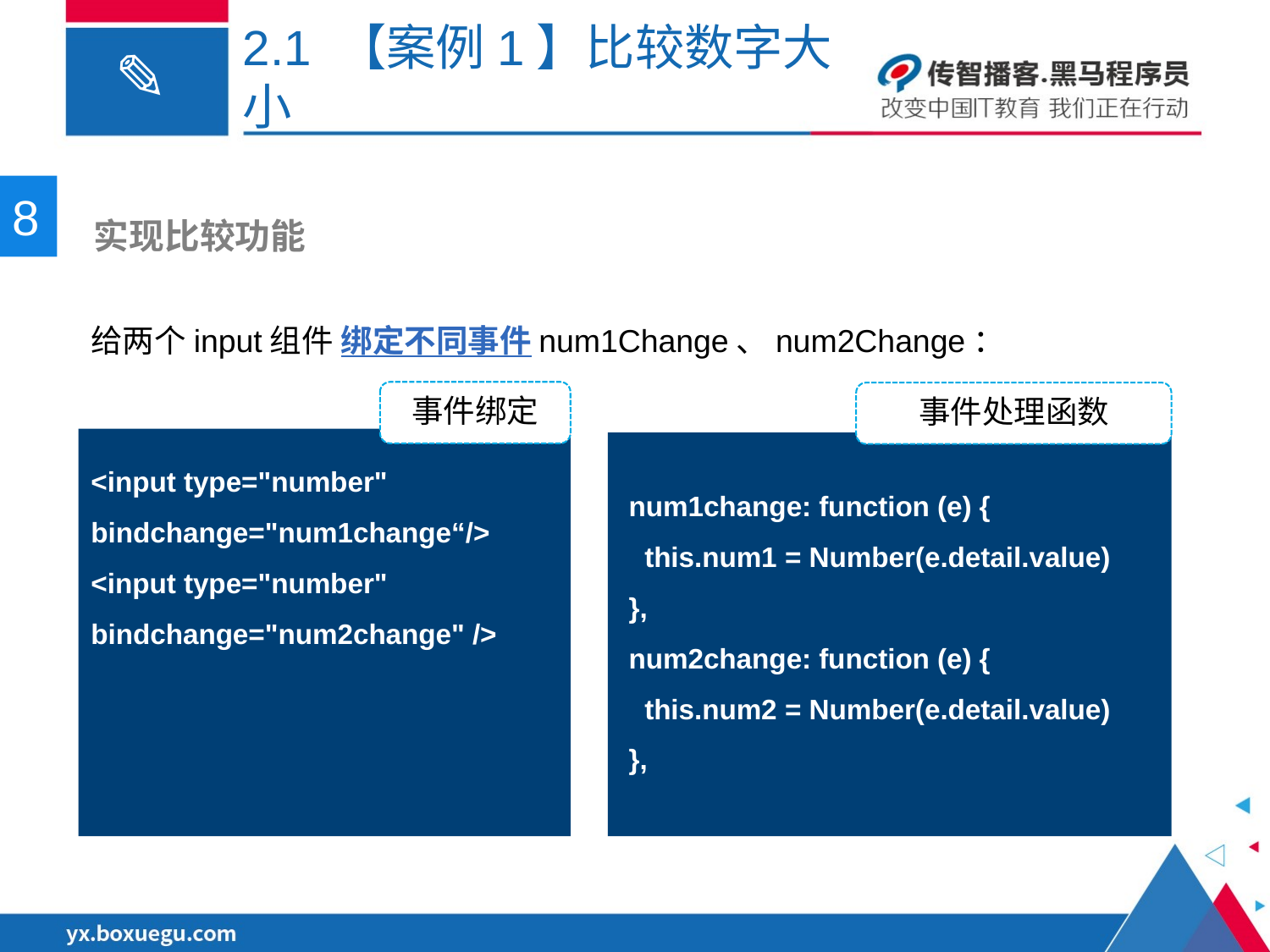

# 2.1 【案例1】比较数字大小

8
  实现比较功能
给两个input组件 绑定不同事件num1Change、num2Change：
事件绑定
事件处理函数

<input type="number" bindchange="num1change“/>
<input type="number" bindchange="num2change" />

num1change: function (e) {
  this.num1 = Number(e.detail.value)
},
num2change: function (e) {
  this.num2 = Number(e.detail.value)
},